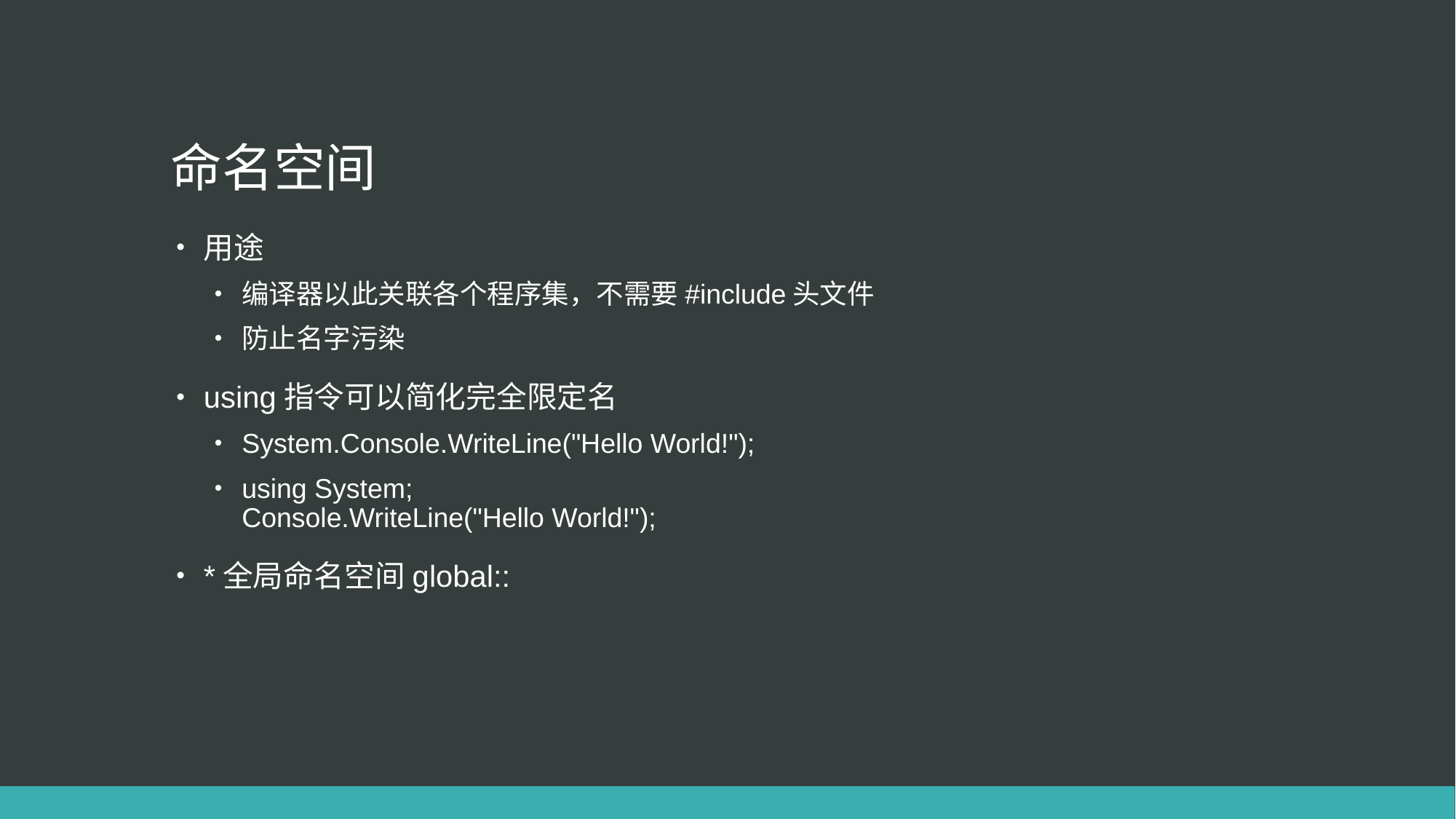

# 命名空间
用途
编译器以此关联各个程序集，不需要#include头文件
防止名字污染
using指令可以简化完全限定名
System.Console.WriteLine("Hello World!");
using System;
Console.WriteLine("Hello World!");
*全局命名空间global::